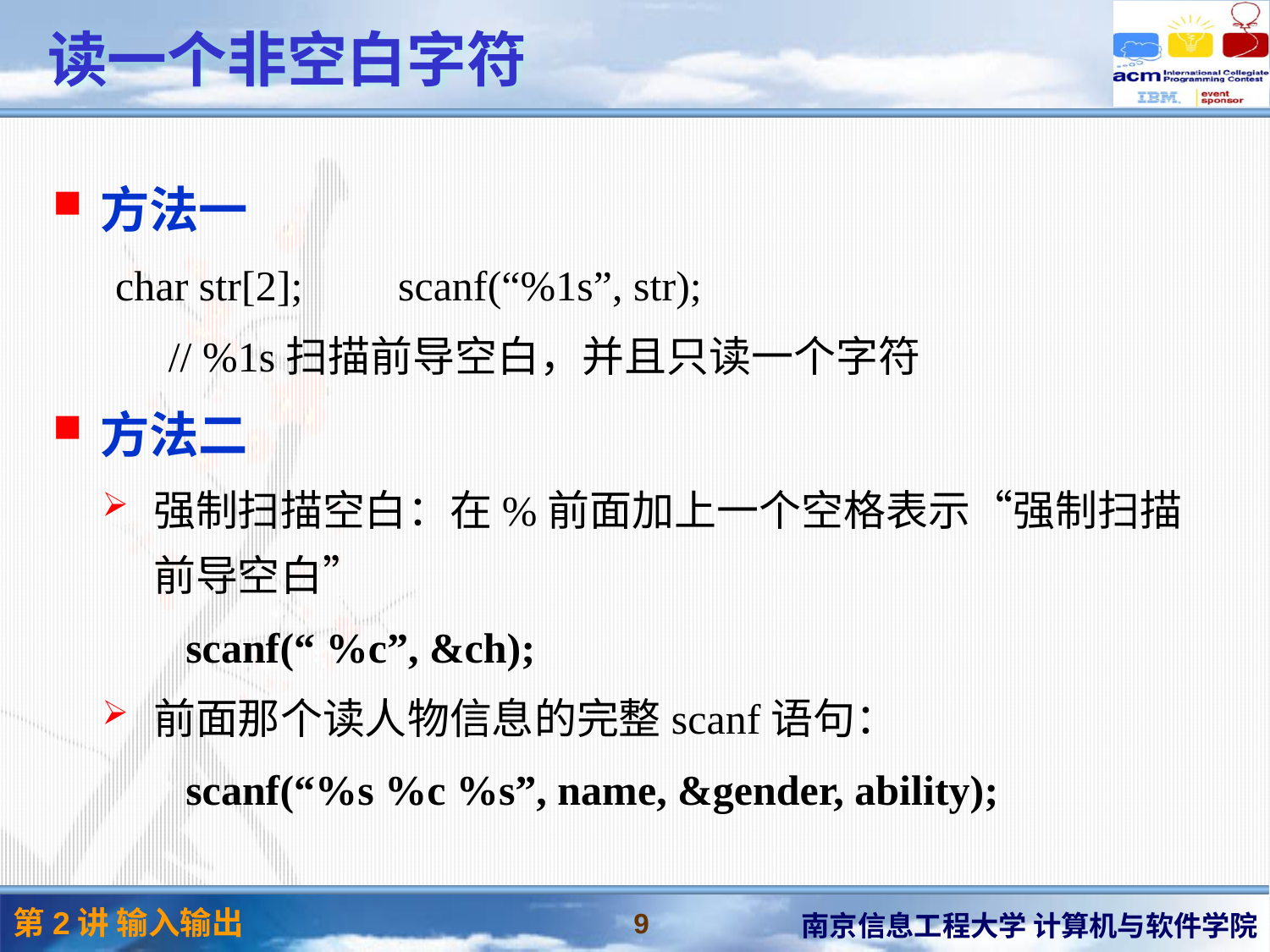

# 读一个非空白字符
方法一
char str[2];         scanf(“%1s”, str);
     // %1s扫描前导空白，并且只读一个字符
方法二
强制扫描空白：在%前面加上一个空格表示“强制扫描前导空白”
  scanf(“ %c”, &ch);
前面那个读人物信息的完整scanf语句：
  scanf(“%s %c %s”, name, &gender, ability);